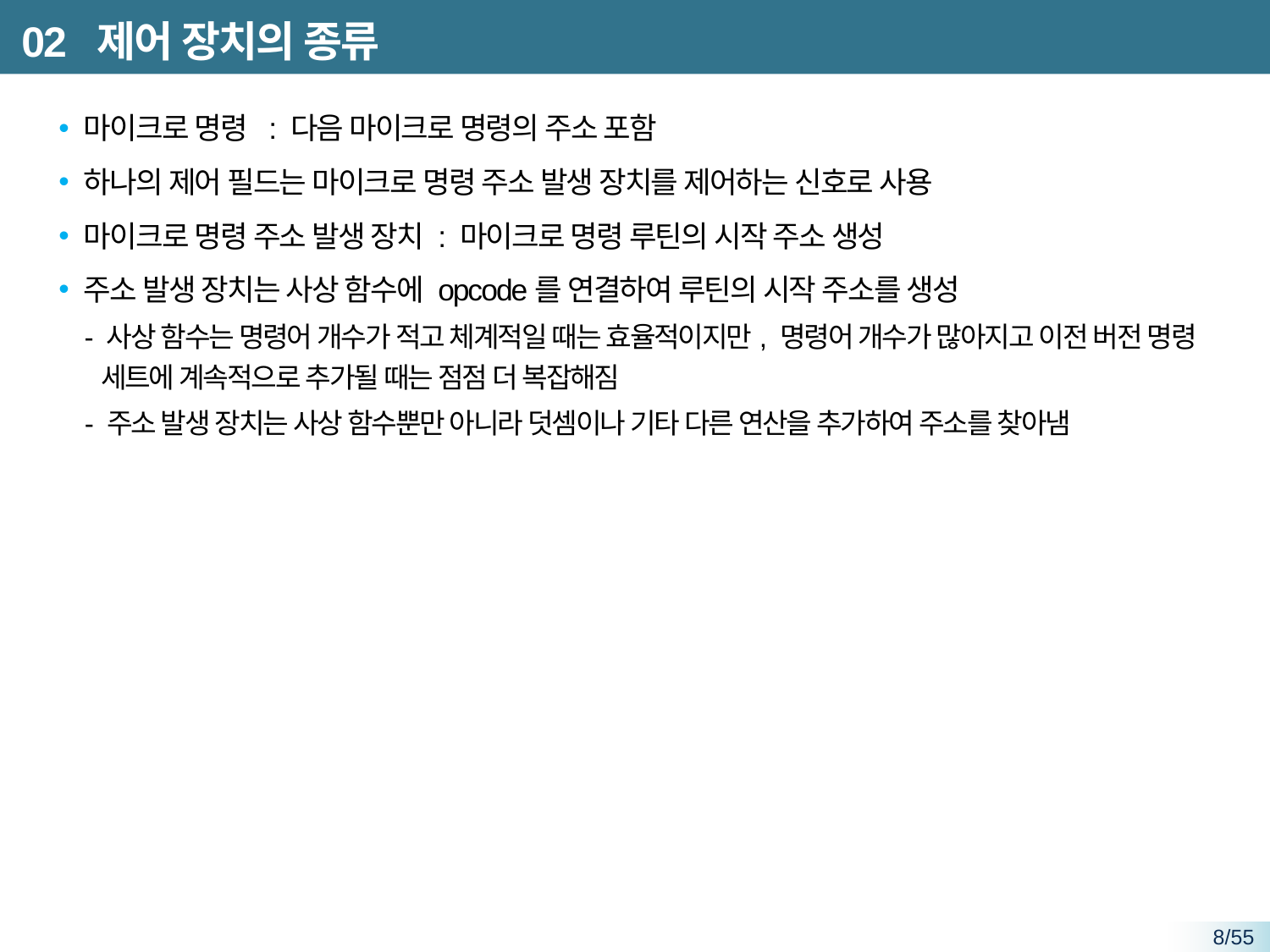

# 02  제어 장치의 종류
마이크로 명령  : 다음 마이크로 명령의 주소 포함
하나의 제어 필드는 마이크로 명령 주소 발생 장치를 제어하는 신호로 사용
마이크로 명령 주소 발생 장치 : 마이크로 명령 루틴의 시작 주소 생성
주소 발생 장치는 사상 함수에 opcode를 연결하여 루틴의 시작 주소를 생성
- 사상 함수는 명령어 개수가 적고 체계적일 때는 효율적이지만, 명령어 개수가 많아지고 이전 버전 명령 세트에 계속적으로 추가될 때는 점점 더 복잡해짐
- 주소 발생 장치는 사상 함수뿐만 아니라 덧셈이나 기타 다른 연산을 추가하여 주소를 찾아냄